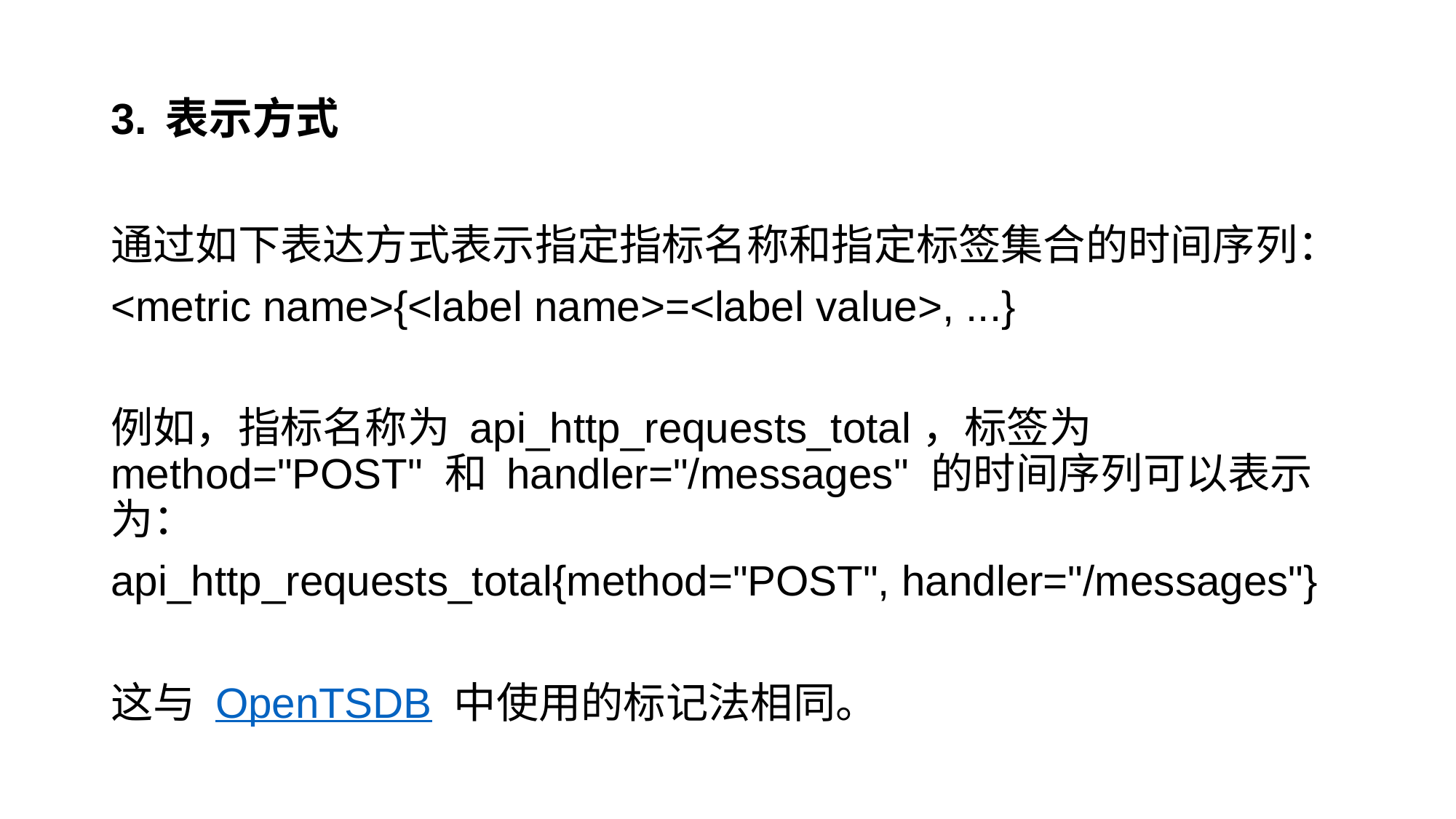

# 3. 表示方式
通过如下表达方式表示指定指标名称和指定标签集合的时间序列：
<metric name>{<label name>=<label value>, ...}

例如，指标名称为 api_http_requests_total，标签为 method="POST" 和 handler="/messages" 的时间序列可以表示为：
api_http_requests_total{method="POST", handler="/messages"}

这与 OpenTSDB 中使用的标记法相同。